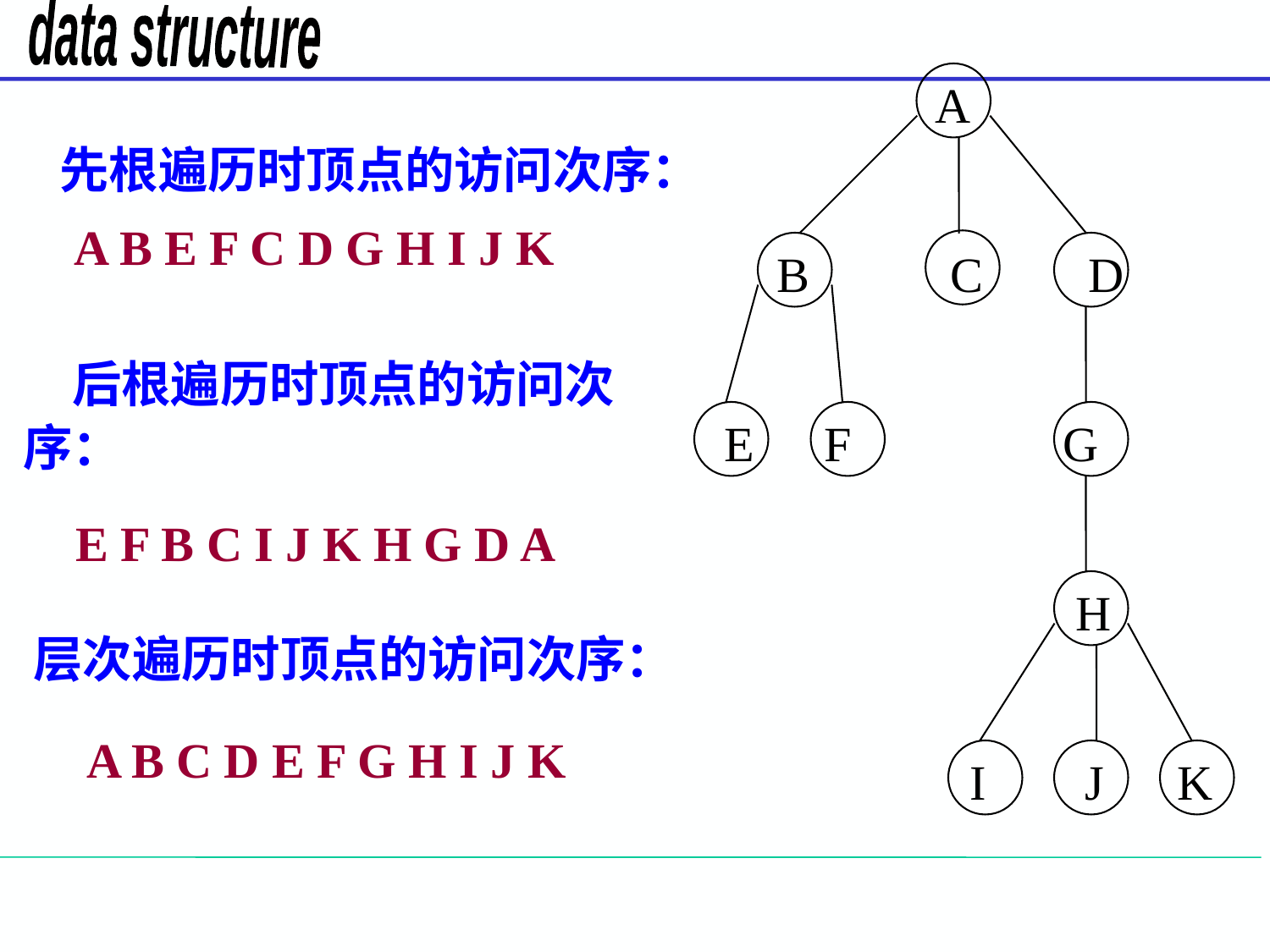

A

   B        C      D

E    F            G

                    H

              I        J      K

      先根遍历时顶点的访问次序：

    A B E F C D G H I J K

  后根遍历时顶点的访问次序：

    E F B C I J K H G D A

层次遍历时顶点的访问次序：

    A B C D E F G H I J K